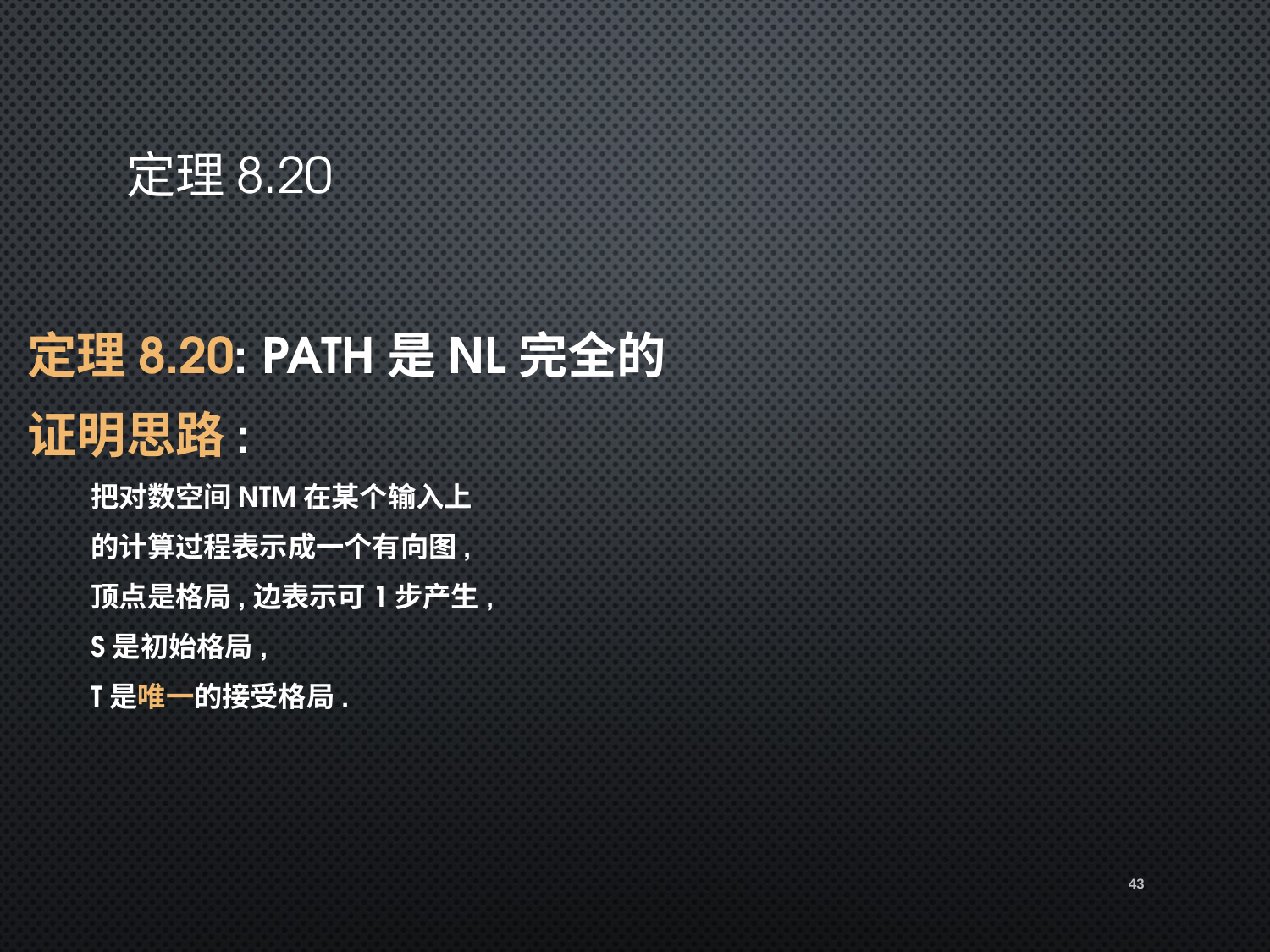

# 定理8.20
定理8.20: PATH是NL完全的
证明思路:
把对数空间NTM在某个输入上
的计算过程表示成一个有向图,
顶点是格局,边表示可1步产生,
s是初始格局,
t是唯一的接受格局.
43